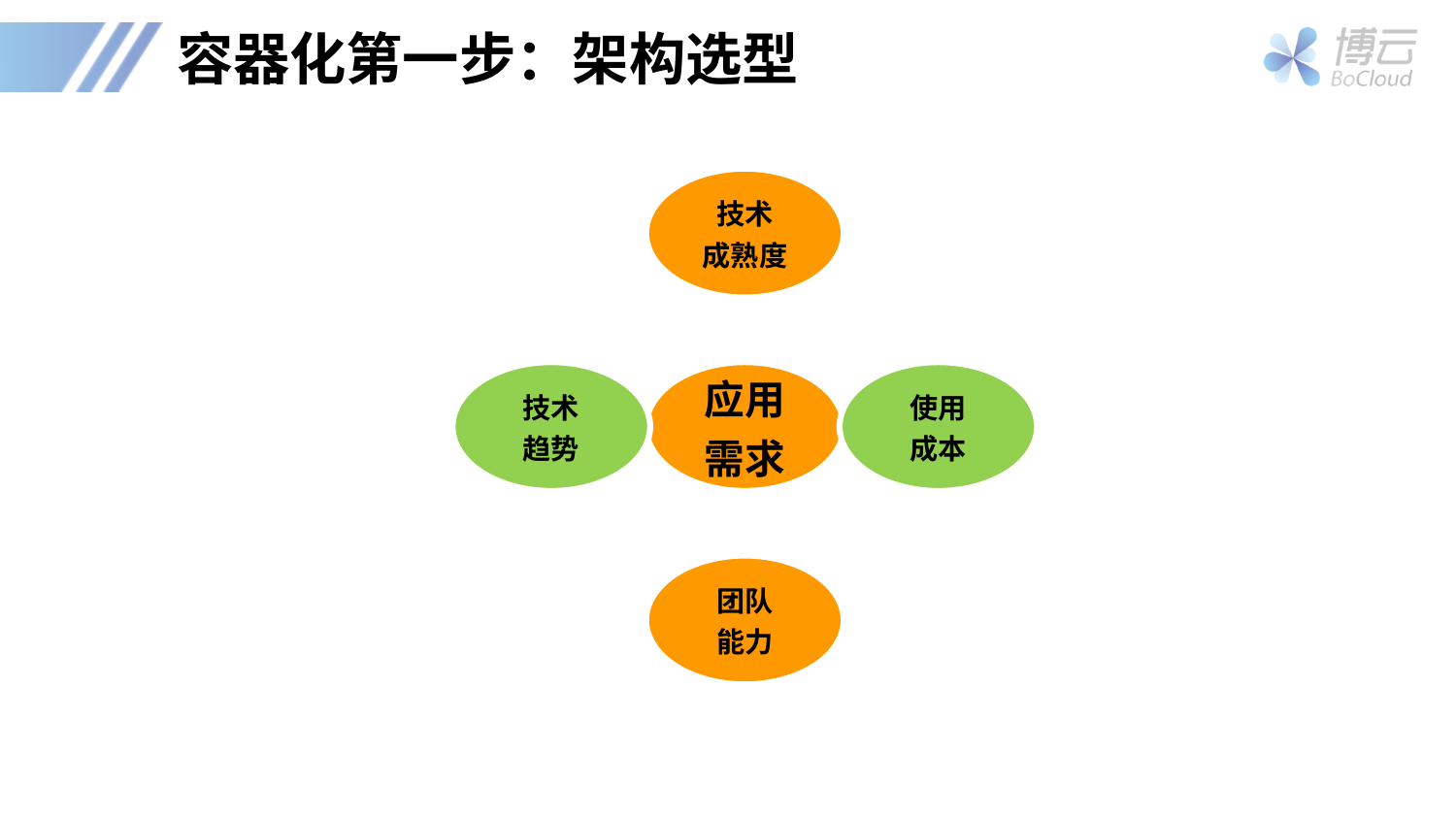

# 容器化第一步：架构选型
应用需求
技术
成熟度
使用
成本
团队
能力
技术
趋势